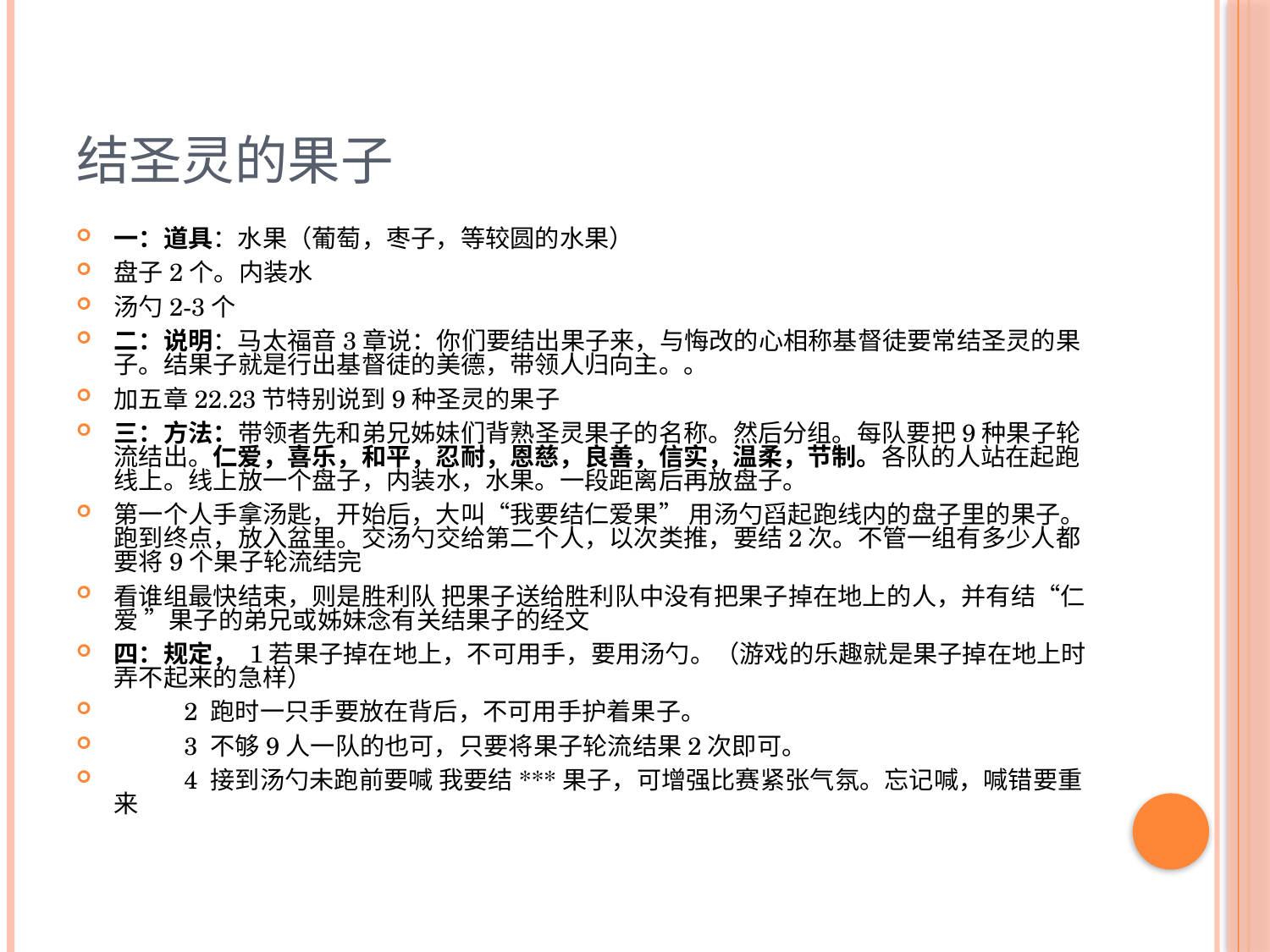

结圣灵的果子
一：道具：水果（葡萄，枣子，等较圆的水果）
盘子2个。内装水
汤勺2-3个
二：说明：马太福音3章说：你们要结出果子来，与悔改的心相称基督徒要常结圣灵的果子。结果子就是行出基督徒的美德，带领人归向主。。
加五章22.23节特别说到9种圣灵的果子
三：方法：带领者先和弟兄姊妹们背熟圣灵果子的名称。然后分组。每队要把9种果子轮流结出。仁爱，喜乐，和平，忍耐，恩慈，良善，信实，温柔，节制。各队的人站在起跑线上。线上放一个盘子，内装水，水果。一段距离后再放盘子。
第一个人手拿汤匙，开始后，大叫“我要结仁爱果” 用汤勺舀起跑线内的盘子里的果子。跑到终点，放入盆里。交汤勺交给第二个人，以次类推，要结2次。不管一组有多少人都要将9个果子轮流结完
看谁组最快结束，则是胜利队 把果子送给胜利队中没有把果子掉在地上的人，并有结“仁爱 ”果子的弟兄或姊妹念有关结果子的经文
四：规定， 1若果子掉在地上，不可用手，要用汤勺。（游戏的乐趣就是果子掉在地上时弄不起来的急样）
          2 跑时一只手要放在背后，不可用手护着果子。
          3 不够9人一队的也可，只要将果子轮流结果2次即可。
          4 接到汤勺未跑前要喊 我要结***果子，可增强比赛紧张气氛。忘记喊，喊错要重来